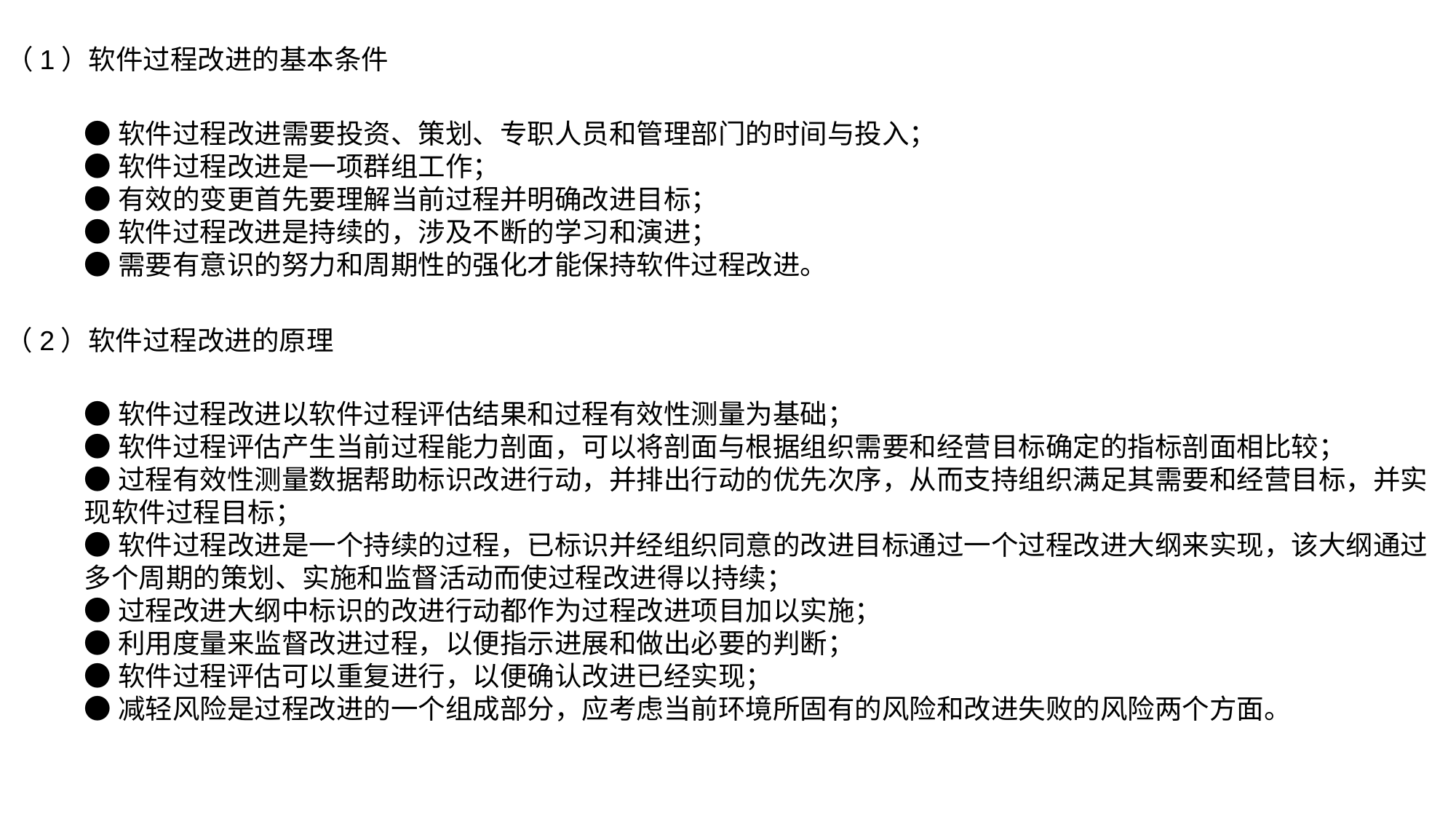

（1）软件过程改进的基本条件
●软件过程改进需要投资、策划、专职人员和管理部门的时间与投入；
●软件过程改进是一项群组工作；
●有效的变更首先要理解当前过程并明确改进目标；
●软件过程改进是持续的，涉及不断的学习和演进；
●需要有意识的努力和周期性的强化才能保持软件过程改进。
（2）软件过程改进的原理
●软件过程改进以软件过程评估结果和过程有效性测量为基础；
●软件过程评估产生当前过程能力剖面，可以将剖面与根据组织需要和经营目标确定的指标剖面相比较；
●过程有效性测量数据帮助标识改进行动，并排出行动的优先次序，从而支持组织满足其需要和经营目标，并实现软件过程目标；
●软件过程改进是一个持续的过程，已标识并经组织同意的改进目标通过一个过程改进大纲来实现，该大纲通过多个周期的策划、实施和监督活动而使过程改进得以持续；
●过程改进大纲中标识的改进行动都作为过程改进项目加以实施；
●利用度量来监督改进过程，以便指示进展和做出必要的判断；
●软件过程评估可以重复进行，以便确认改进已经实现；
●减轻风险是过程改进的一个组成部分，应考虑当前环境所固有的风险和改进失败的风险两个方面。